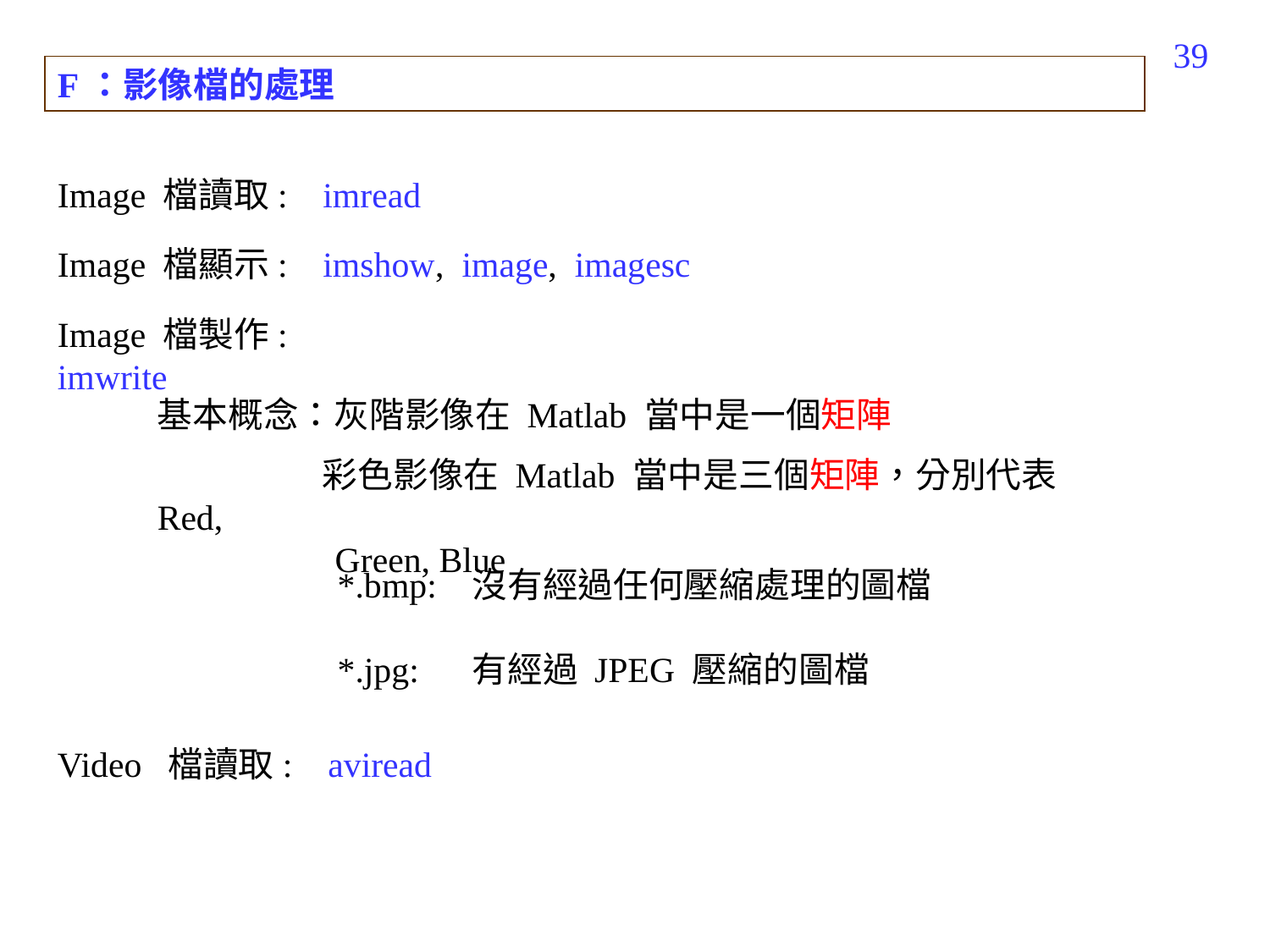

39
F：影像檔的處理
Image 檔讀取:    imread
Image 檔顯示:    imshow,  image,  imagesc
Image 檔製作:    imwrite
基本概念：灰階影像在 Matlab 當中是一個矩陣
                    彩色影像在 Matlab 當中是三個矩陣，分別代表 Red,
                    Green, Blue
*.bmp:   沒有經過任何壓縮處理的圖檔

*.jpg:     有經過 JPEG 壓縮的圖檔
Video  檔讀取:    aviread